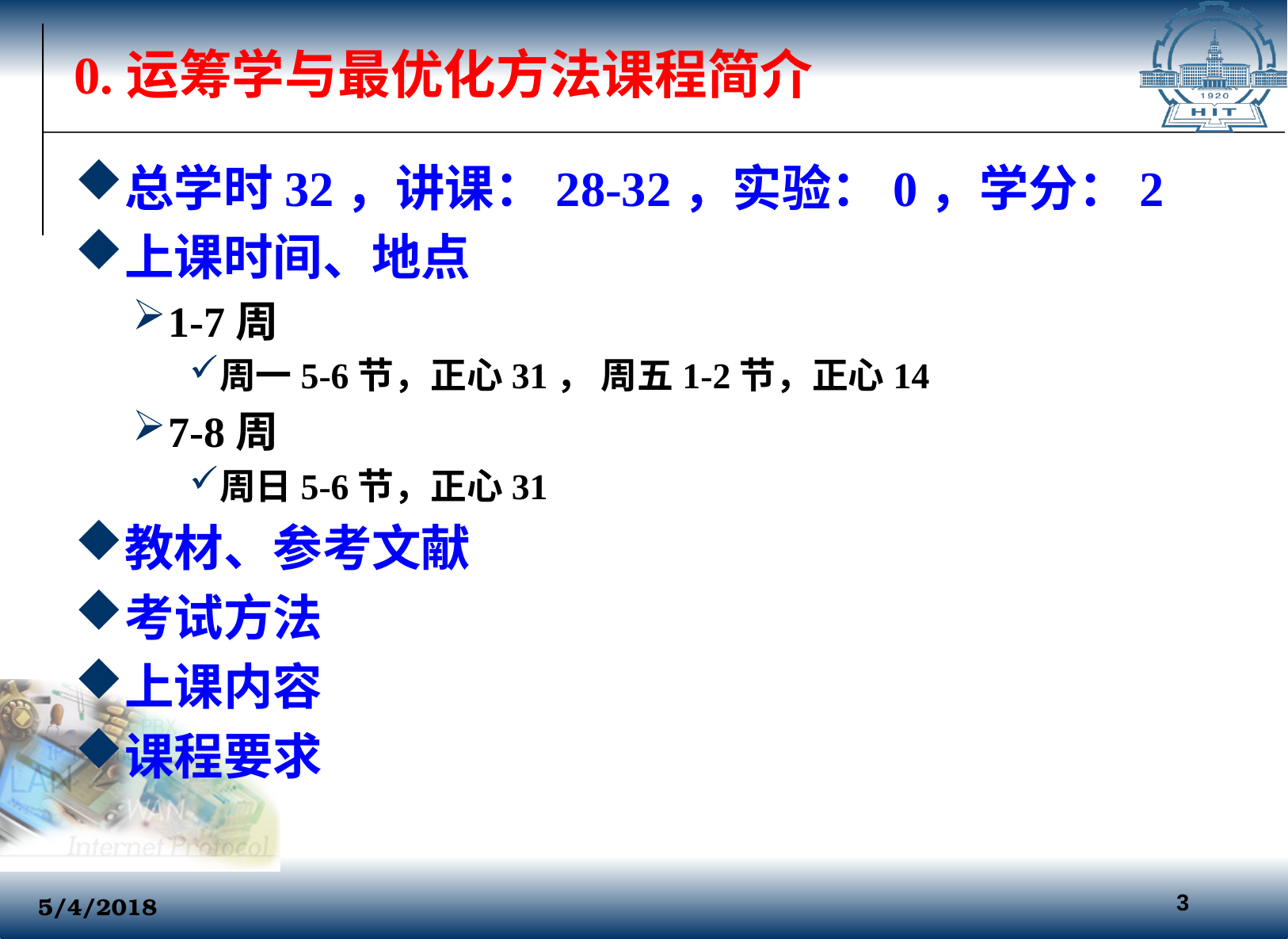

0.运筹学与最优化方法课程简介
总学时32，讲课：28-32，实验：0，学分：2
上课时间、地点
1-7周
周一5-6节，正心31， 周五1-2节，正心14
7-8周
周日5-6节，正心31
教材、参考文献
考试方法
上课内容
课程要求